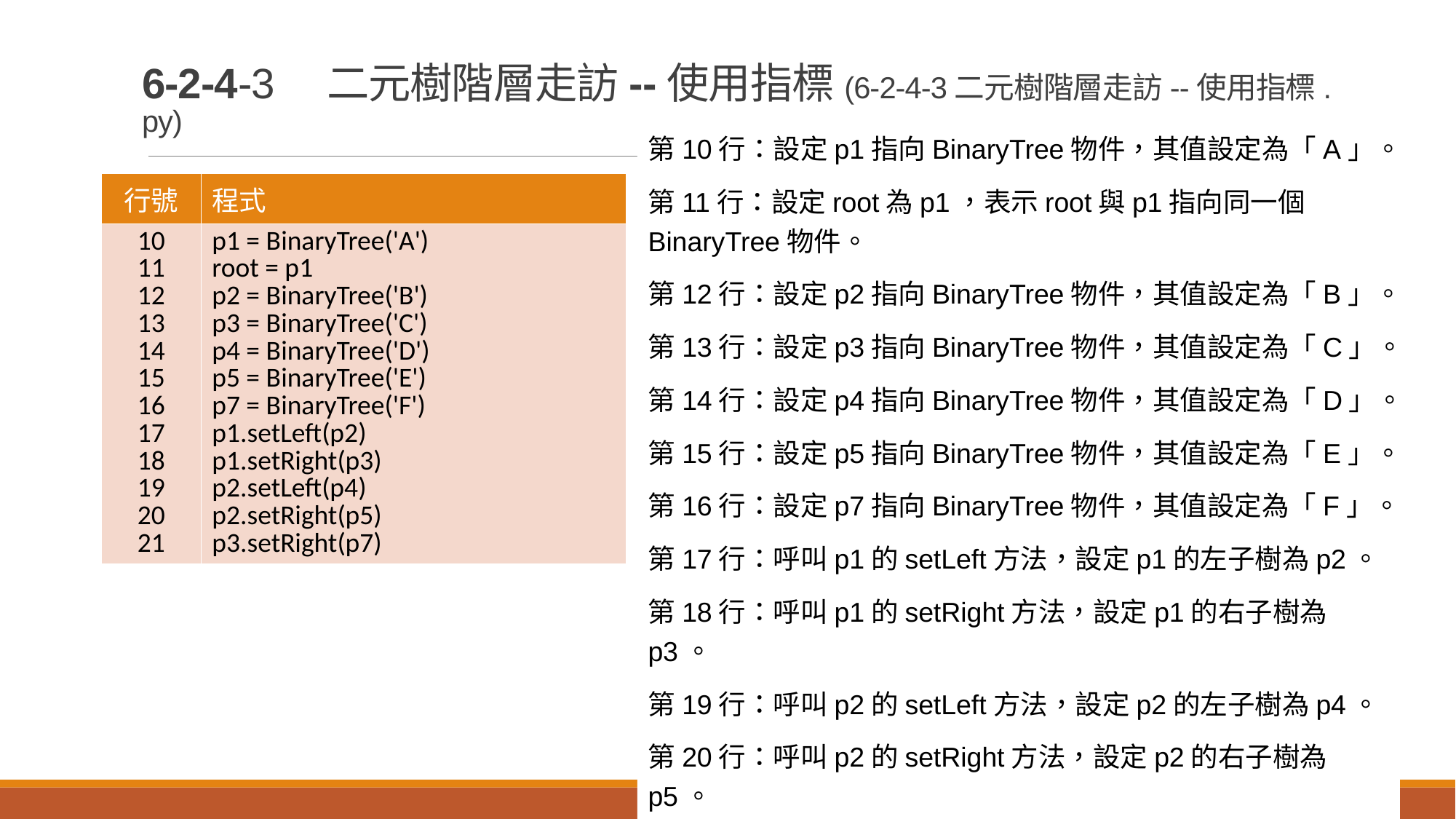

# 6-2-4-3　二元樹階層走訪--使用指標(6-2-4-3二元樹階層走訪--使用指標.py)
第10行：設定p1指向BinaryTree物件，其值設定為「A」。
第11行：設定root為p1，表示root與p1指向同一個BinaryTree物件。
第12行：設定p2指向BinaryTree物件，其值設定為「B」。
第13行：設定p3指向BinaryTree物件，其值設定為「C」。
第14行：設定p4指向BinaryTree物件，其值設定為「D」。
第15行：設定p5指向BinaryTree物件，其值設定為「E」。
第16行：設定p7指向BinaryTree物件，其值設定為「F」。
第17行：呼叫p1的setLeft方法，設定p1的左子樹為p2。
第18行：呼叫p1的setRight方法，設定p1的右子樹為p3。
第19行：呼叫p2的setLeft方法，設定p2的左子樹為p4。
第20行：呼叫p2的setRight方法，設定p2的右子樹為p5。
第21行：呼叫p3的setRight方法，設定p3的右子樹為p7。
(3)程式與說明
| 行號 | 程式 |
| --- | --- |
| 10 11 12 13 14 15 16 17 18 19 20 21 | p1 = BinaryTree('A') root = p1 p2 = BinaryTree('B') p3 = BinaryTree('C') p4 = BinaryTree('D') p5 = BinaryTree('E') p7 = BinaryTree('F') p1.setLeft(p2) p1.setRight(p3) p2.setLeft(p4) p2.setRight(p5) p3.setRight(p7) |